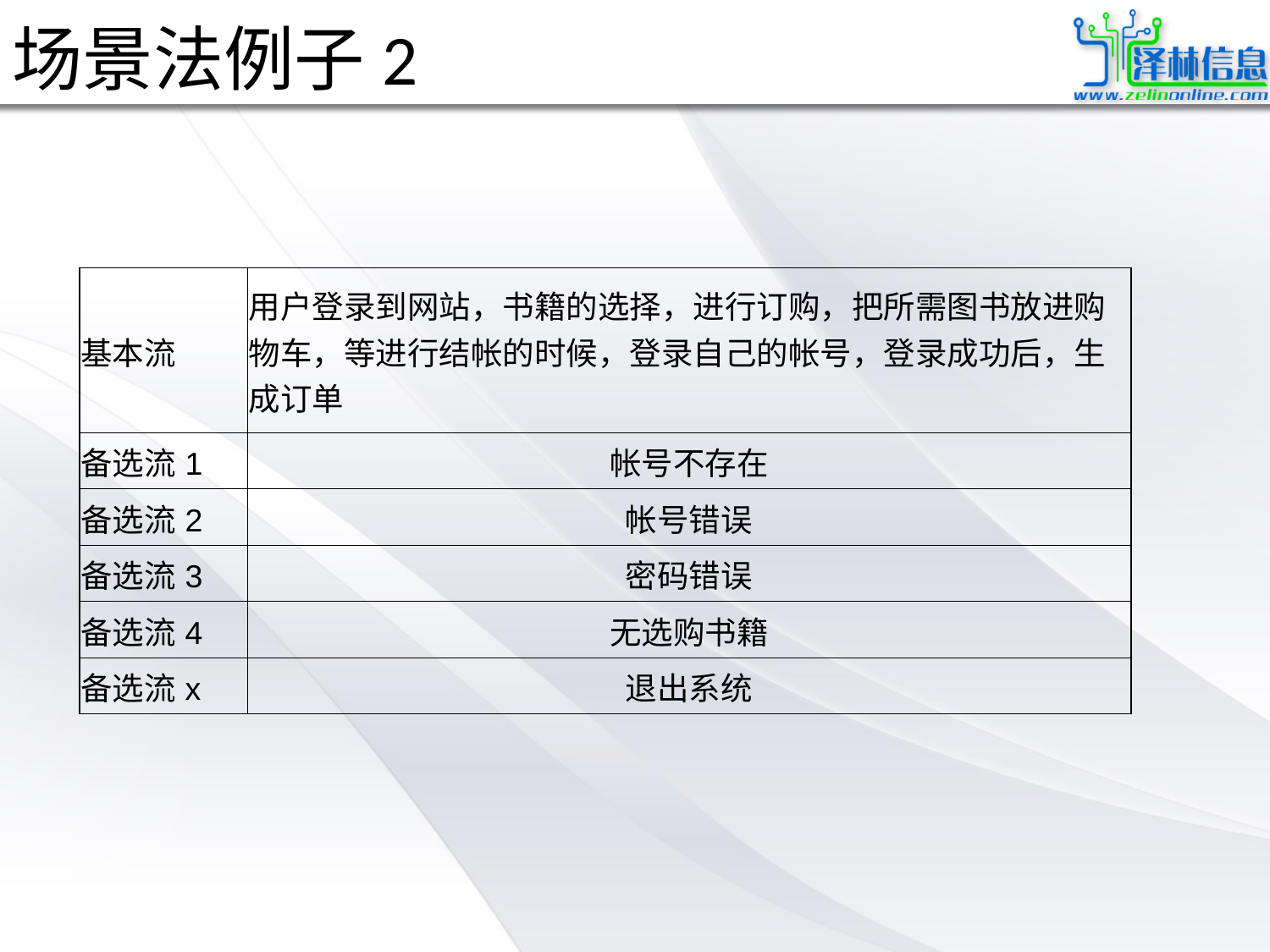

# 场景法例子2
| 基本流 | 用户登录到网站，书籍的选择，进行订购，把所需图书放进购物车，等进行结帐的时候，登录自己的帐号，登录成功后，生成订单 |
| --- | --- |
| 备选流1 | 帐号不存在 |
| 备选流2 | 帐号错误 |
| 备选流3 | 密码错误 |
| 备选流4 | 无选购书籍 |
| 备选流x | 退出系统 |